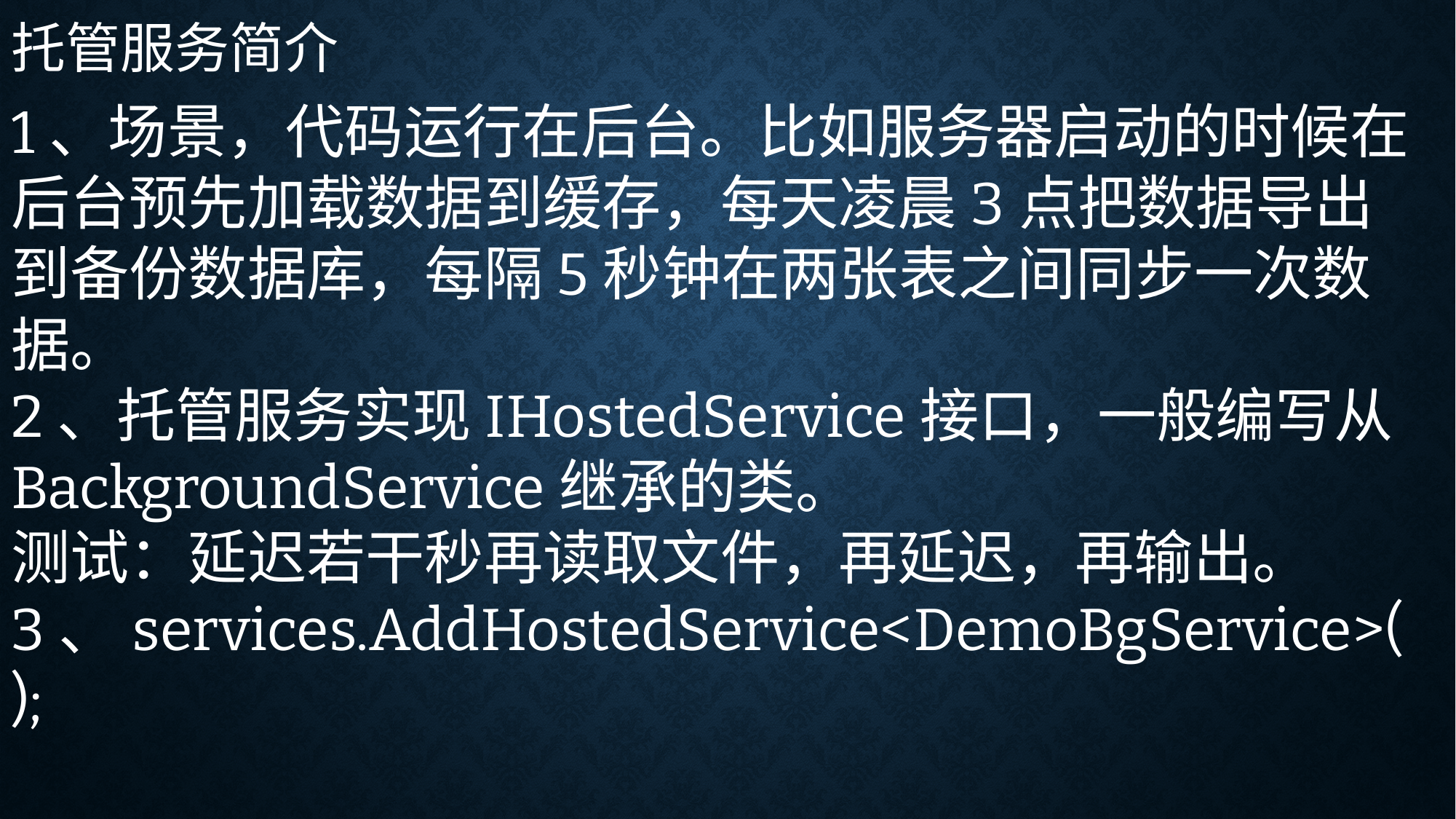

托管服务简介
1、场景，代码运行在后台。比如服务器启动的时候在后台预先加载数据到缓存，每天凌晨3点把数据导出到备份数据库，每隔5秒钟在两张表之间同步一次数据。
2、托管服务实现IHostedService接口，一般编写从BackgroundService继承的类。
测试：延迟若干秒再读取文件，再延迟，再输出。
3、services.AddHostedService<DemoBgService>();